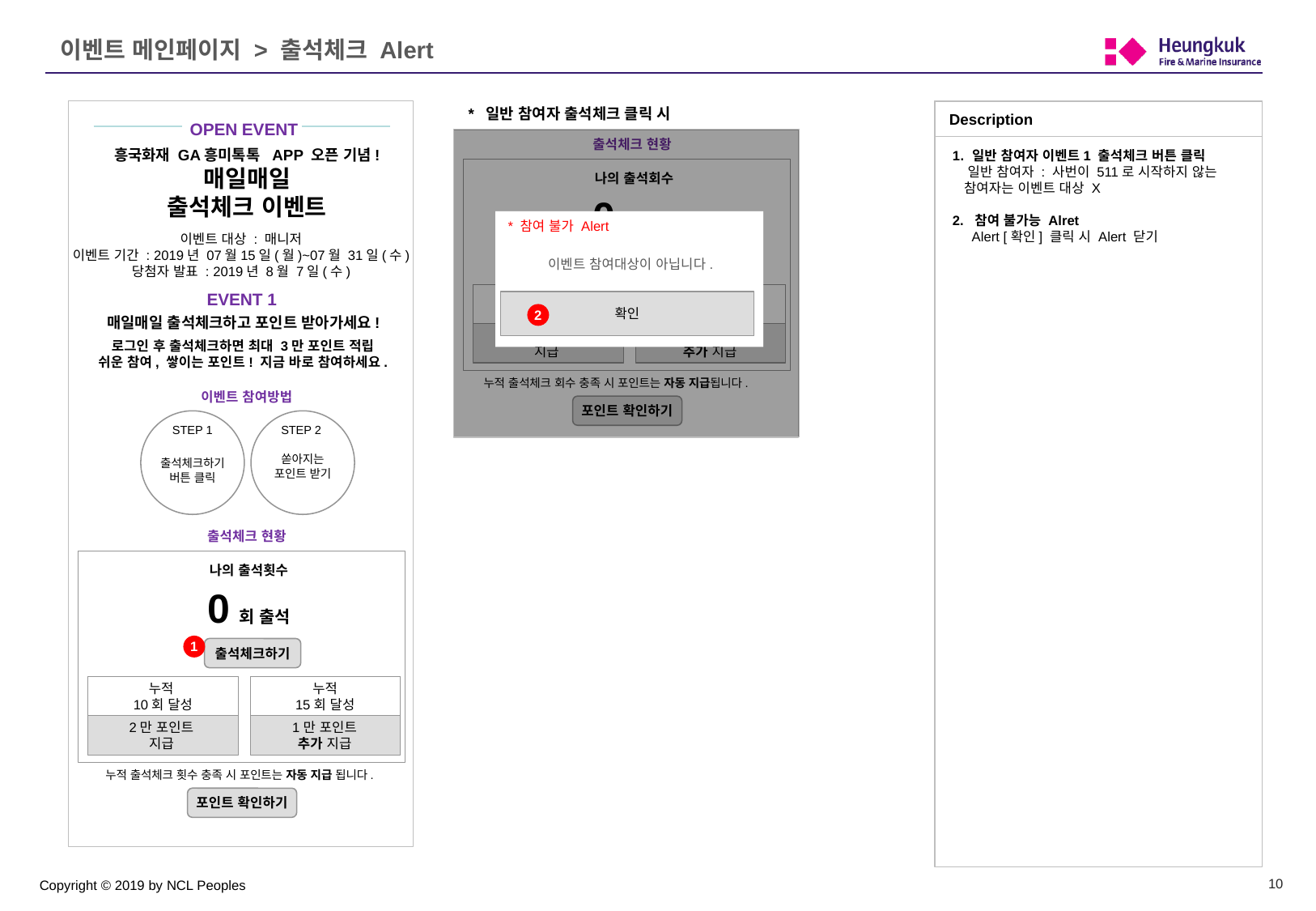

# 이벤트 메인페이지 > 출석체크 Alert
*  일반 참여자 출석체크 클릭 시

Description
OPEN EVENT

출석체크 현황
흥국화재 GA흥미톡톡  APP 오픈 기념!
매일매일
출석체크 이벤트
 일반 참여자 이벤트1 출석체크 버튼 클릭
 일반 참여자 : 사번이 511로 시작하지 않는 참여자는 이벤트 대상 X
2.  참여 불가능 Alret
     Alert [확인] 클릭 시 Alert 닫기

나의 출석회수
0회 출석

* 참여 불가 Alert
이벤트 참여대상이 아닙니다.
확인
2
이벤트 대상 : 매니저
이벤트 기간 : 2019년 07월15일(월)~07월 31일(수)
당첨자 발표 : 2019년 8월 7일(수)
1
출석체크하기
EVENT 1
누적
10회 달성
누적
15회 달성

1만 포인트
추가 지급
2만 포인트
지급
매일매일 출석체크하고 포인트 받아가세요!
로그인 후 출석체크하면 최대 3만 포인트 적립
쉬운 참여, 쌓이는 포인트! 지금 바로 참여하세요.
누적 출석체크 회수 충족 시 포인트는 자동 지급됩니다.
이벤트 참여방법
포인트 확인하기

STEP 1
STEP 2
쏟아지는
포인트 받기
출석체크하기
버튼 클릭
출석체크 현황

나의 출석횟수
0회 출석
1
출석체크하기
누적
10회 달성
누적
15회 달성

1만 포인트
추가 지급
2만 포인트
지급
누적 출석체크 횟수 충족 시 포인트는 자동 지급 됩니다.
포인트 확인하기